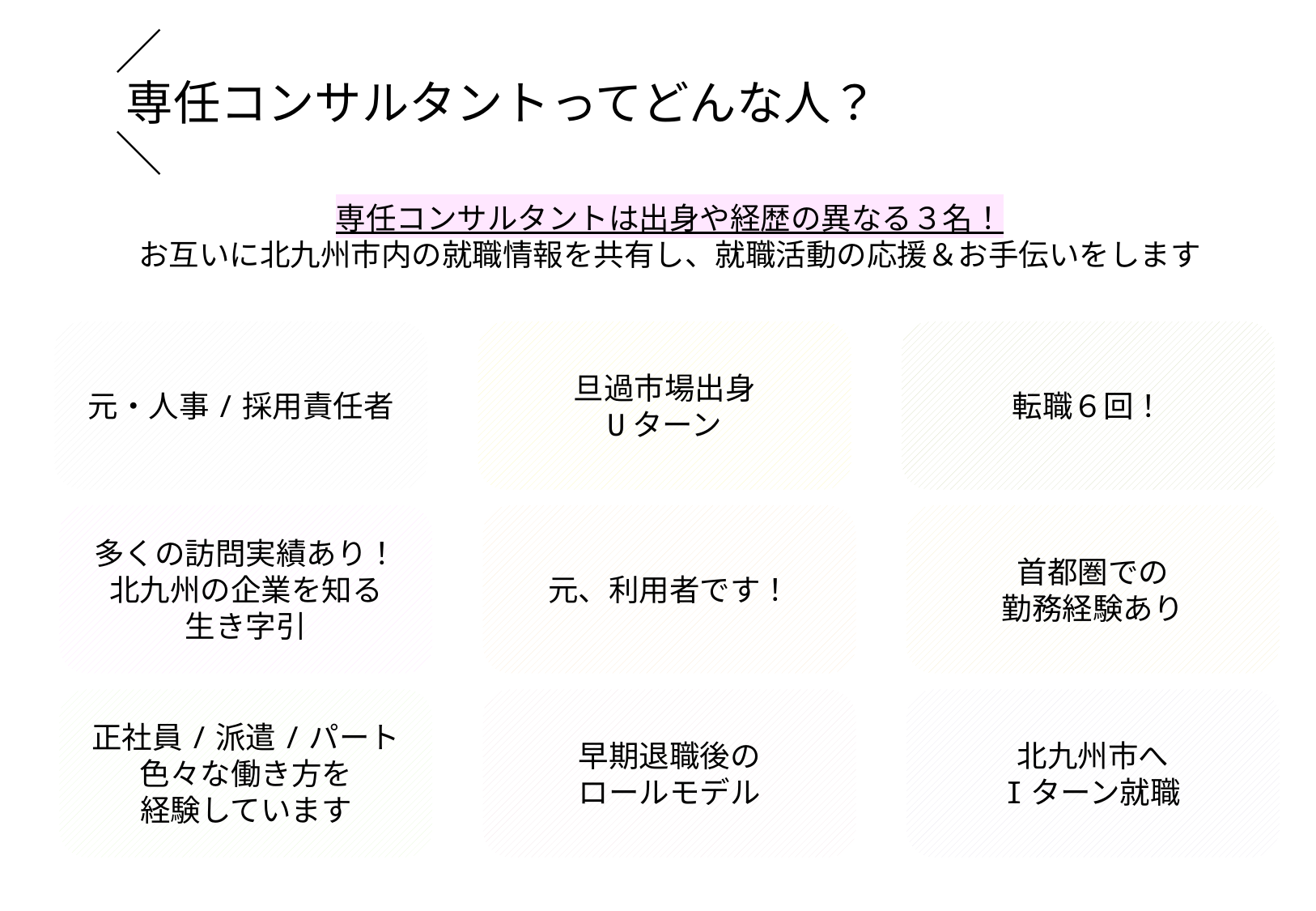

# ／ 専任コンサルタントってどんな人？ ＼
専任コンサルタントは出身や経歴の異なる３名！
お互いに北九州市内の就職情報を共有し、就職活動の応援＆お手伝いをします
元・人事/採用責任者
旦過市場出身
Uターン
転職６回！
多くの訪問実績あり！
北九州の企業を知る
生き字引
元、利用者です！
首都圏での
勤務経験あり
正社員/派遣/パート
色々な働き方を
経験しています
早期退職後の
ロールモデル
北九州市へ
Iターン就職